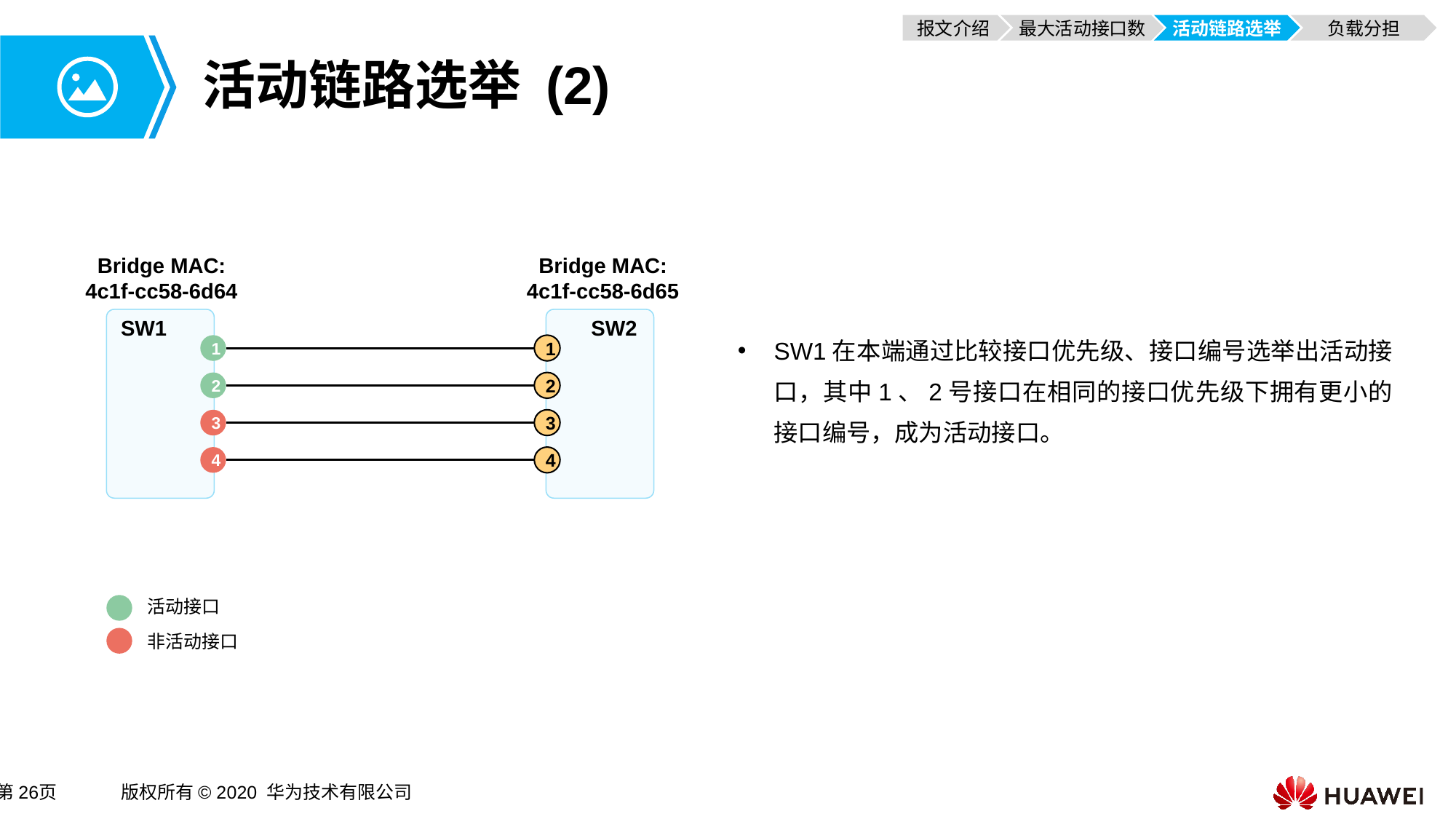

报文介绍
最大活动接口数
活动链路选举
负载分担
# 活动链路选举 (2)
Bridge MAC:
4c1f-cc58-6d64
Bridge MAC:
4c1f-cc58-6d65
SW2
SW1

SW1在本端通过比较接口优先级、接口编号选举出活动接口，其中1、2号接口在相同的接口优先级下拥有更小的接口编号，成为活动接口。

1
1
2
2
3
3
4
4
活动接口

非活动接口